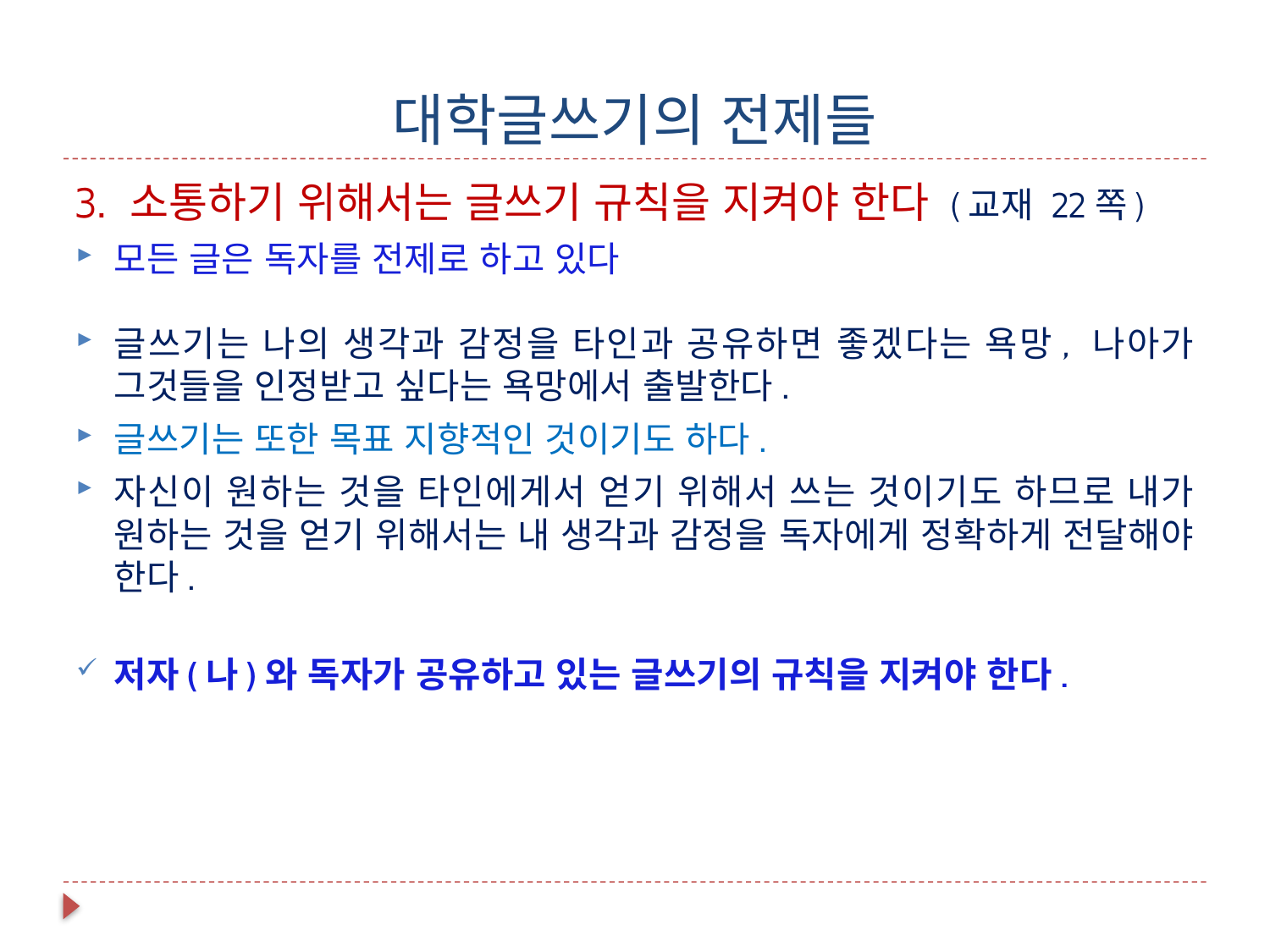

# 대학글쓰기의 전제들
3. 소통하기 위해서는 글쓰기 규칙을 지켜야 한다 (교재 22쪽)
모든 글은 독자를 전제로 하고 있다

글쓰기는 나의 생각과 감정을 타인과 공유하면 좋겠다는 욕망, 나아가 그것들을 인정받고 싶다는 욕망에서 출발한다.
글쓰기는 또한 목표 지향적인 것이기도 하다.
자신이 원하는 것을 타인에게서 얻기 위해서 쓰는 것이기도 하므로 내가 원하는 것을 얻기 위해서는 내 생각과 감정을 독자에게 정확하게 전달해야 한다.

저자(나)와 독자가 공유하고 있는 글쓰기의 규칙을 지켜야 한다.